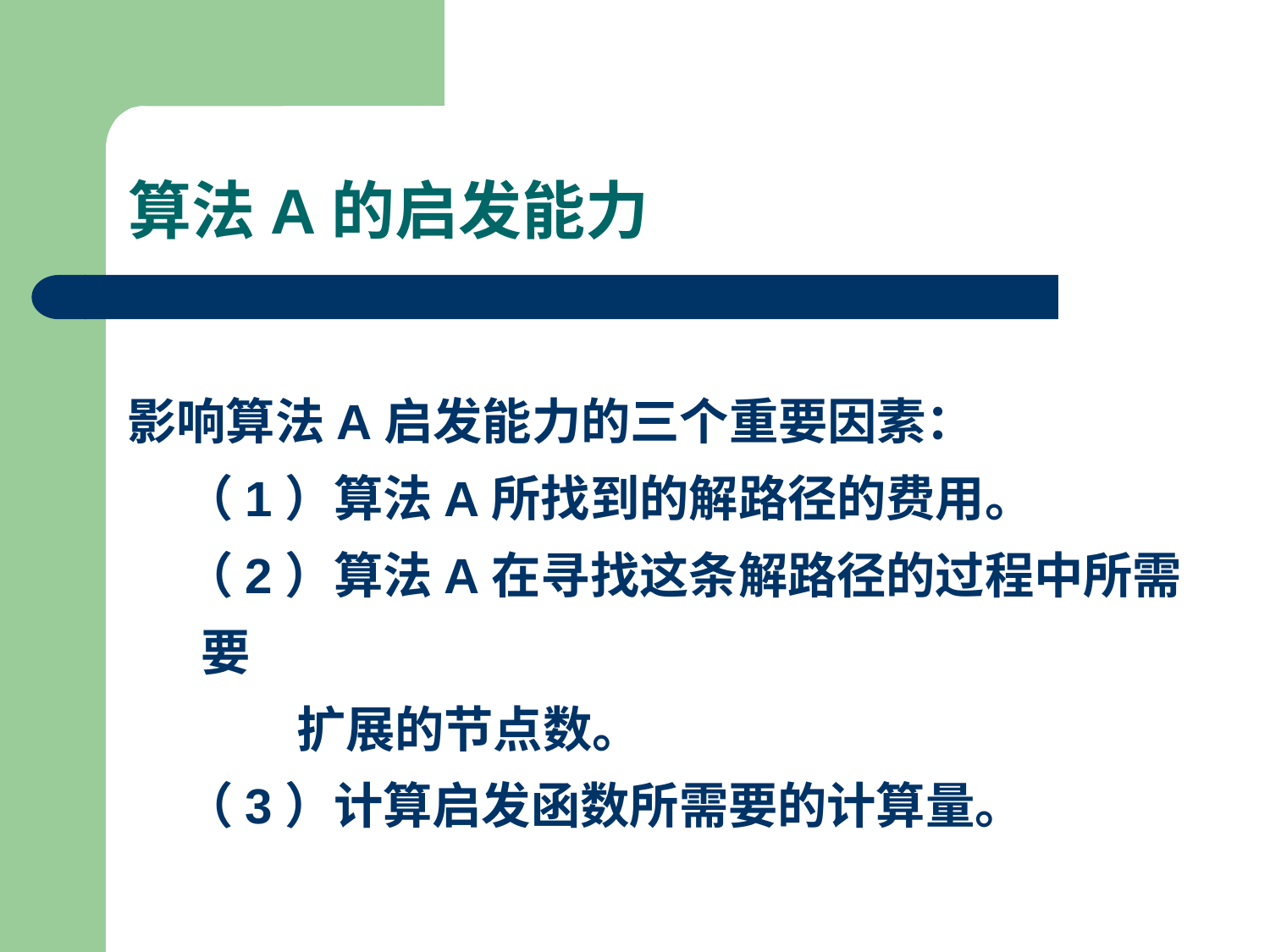

算法A的启发能力
影响算法A启发能力的三个重要因素：
    （1）算法A所找到的解路径的费用。
    （2）算法A在寻找这条解路径的过程中所需要
              扩展的节点数。
    （3）计算启发函数所需要的计算量。
71